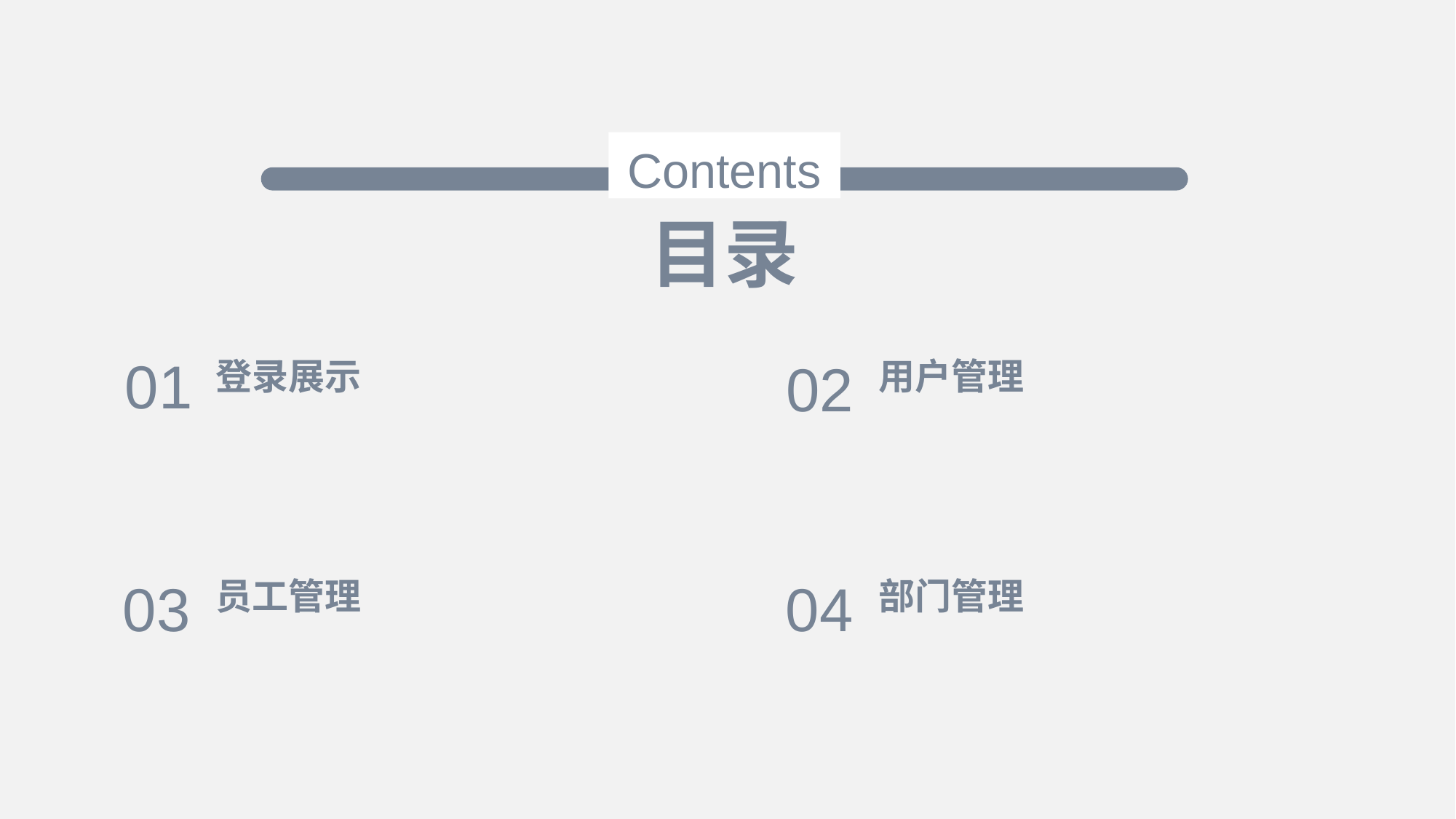

Contents

目录
01
登录展示
02
用户管理
03
员工管理
04
部门管理